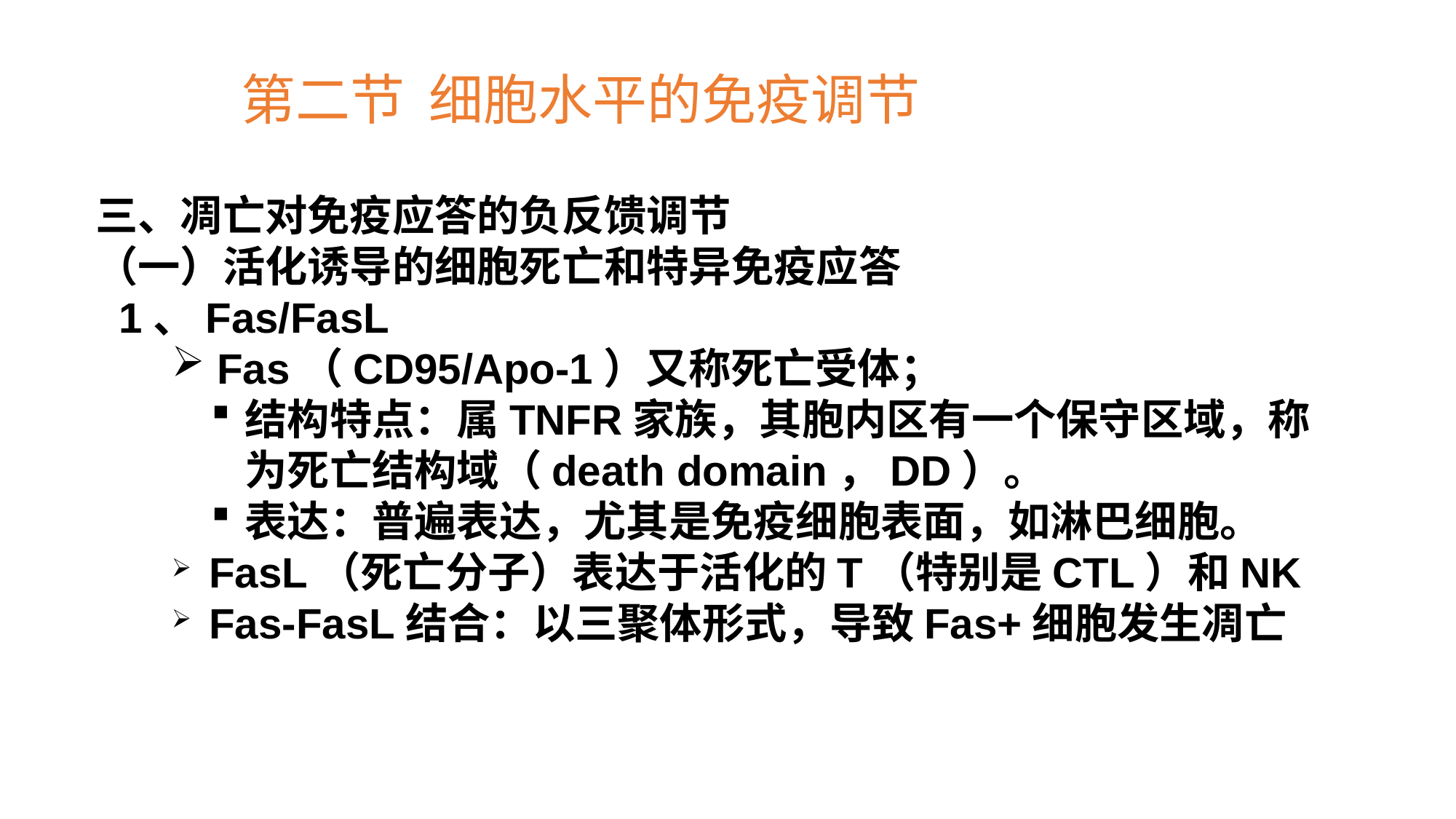

# 第二节  细胞水平的免疫调节
三、凋亡对免疫应答的负反馈调节
（一）活化诱导的细胞死亡和特异免疫应答
  1、Fas/FasL
 Fas（CD95/Apo-1）又称死亡受体；
结构特点：属TNFR家族，其胞内区有一个保守区域，称为死亡结构域（death domain，DD）。
表达：普遍表达，尤其是免疫细胞表面，如淋巴细胞。
 FasL（死亡分子）表达于活化的T（特别是CTL）和NK
 Fas-FasL结合：以三聚体形式，导致Fas+细胞发生凋亡